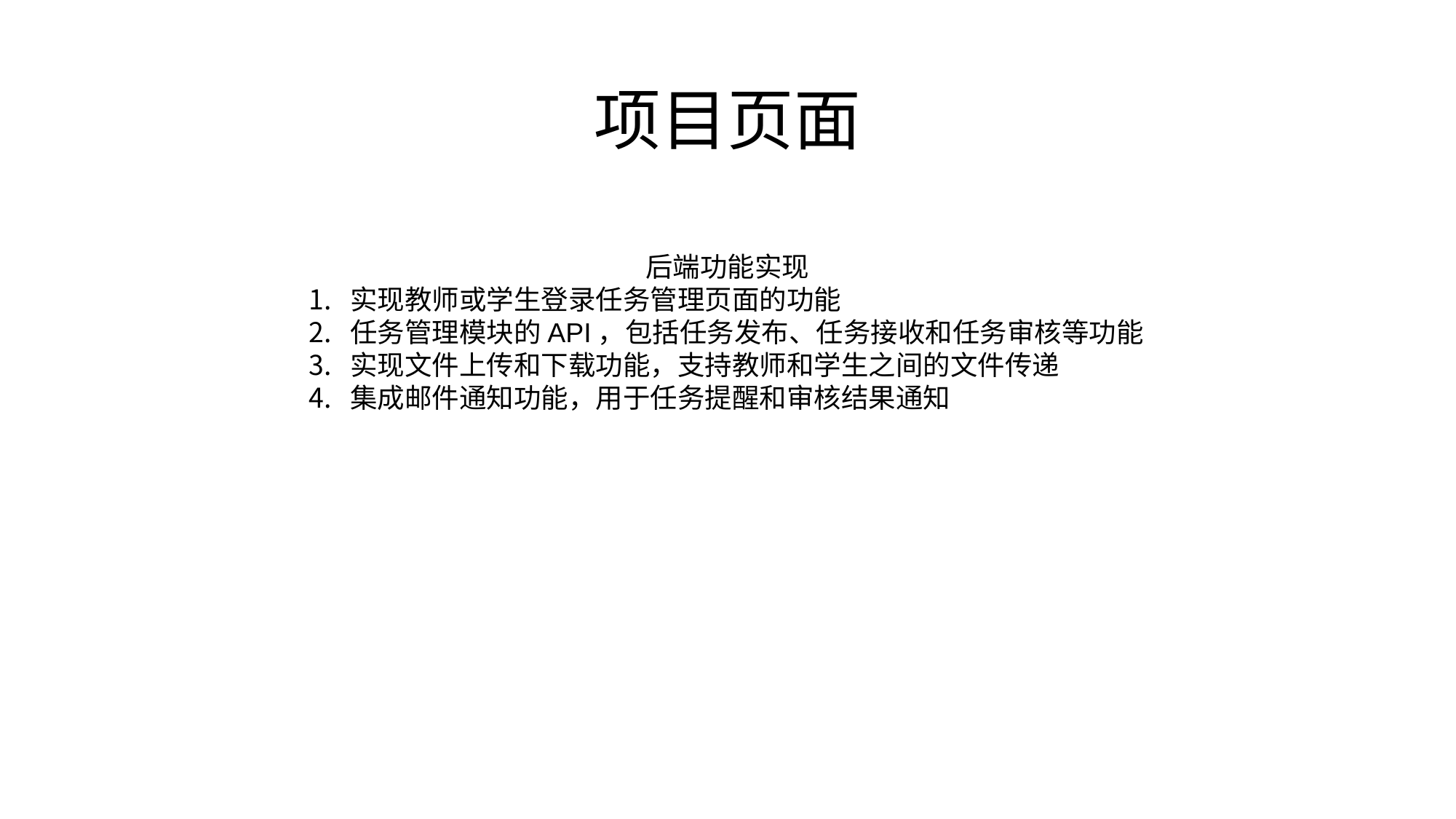

# 项目页面
后端功能实现
实现教师或学生登录任务管理页面的功能
任务管理模块的API，包括任务发布、任务接收和任务审核等功能
实现文件上传和下载功能，支持教师和学生之间的文件传递
集成邮件通知功能，用于任务提醒和审核结果通知